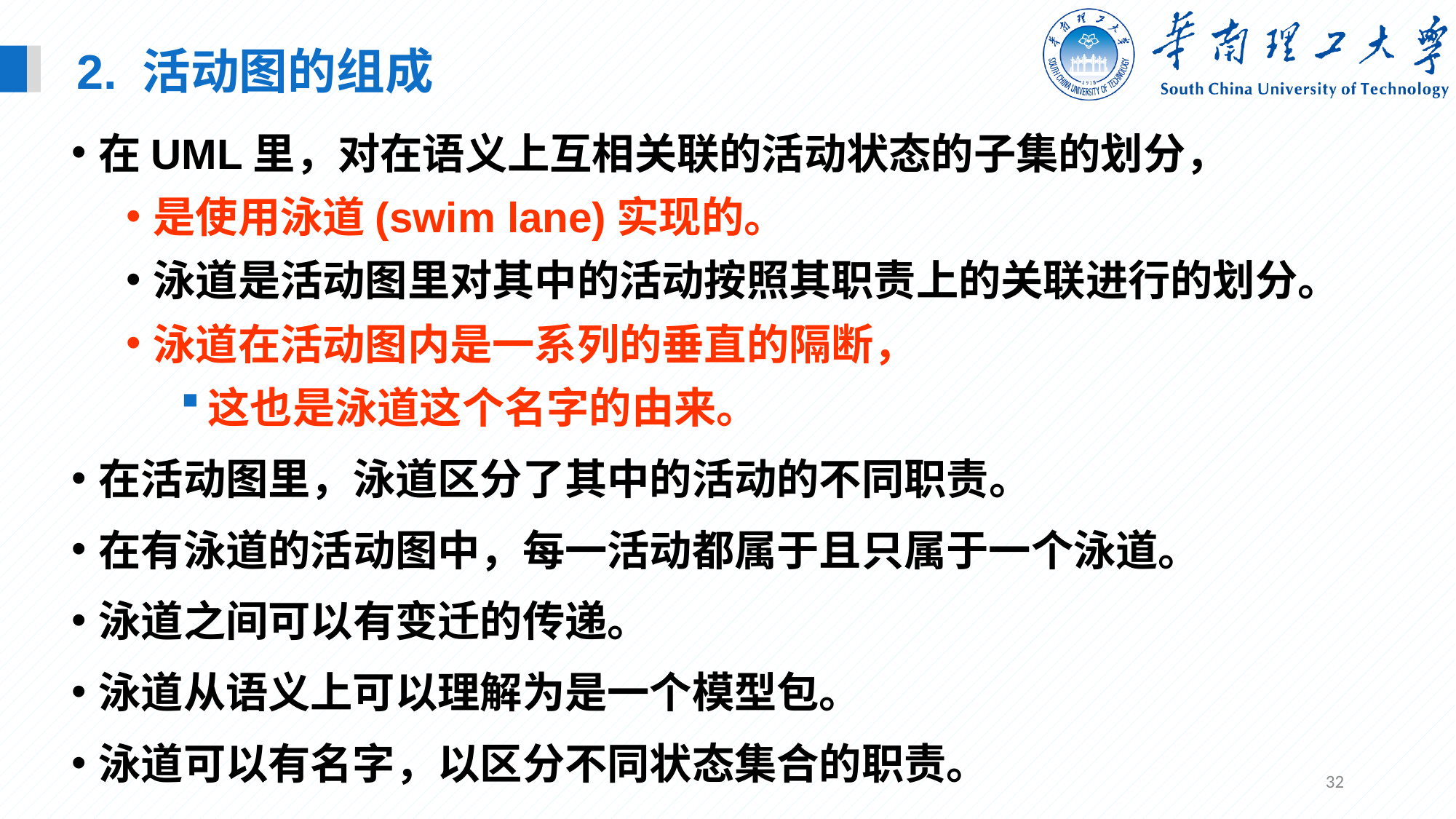

2. 活动图的组成
在UML里，对在语义上互相关联的活动状态的子集的划分，
是使用泳道(swim lane)实现的。
泳道是活动图里对其中的活动按照其职责上的关联进行的划分。
泳道在活动图内是一系列的垂直的隔断，
这也是泳道这个名字的由来。
在活动图里，泳道区分了其中的活动的不同职责。
在有泳道的活动图中，每一活动都属于且只属于一个泳道。
泳道之间可以有变迁的传递。
泳道从语义上可以理解为是一个模型包。
泳道可以有名字，以区分不同状态集合的职责。
32